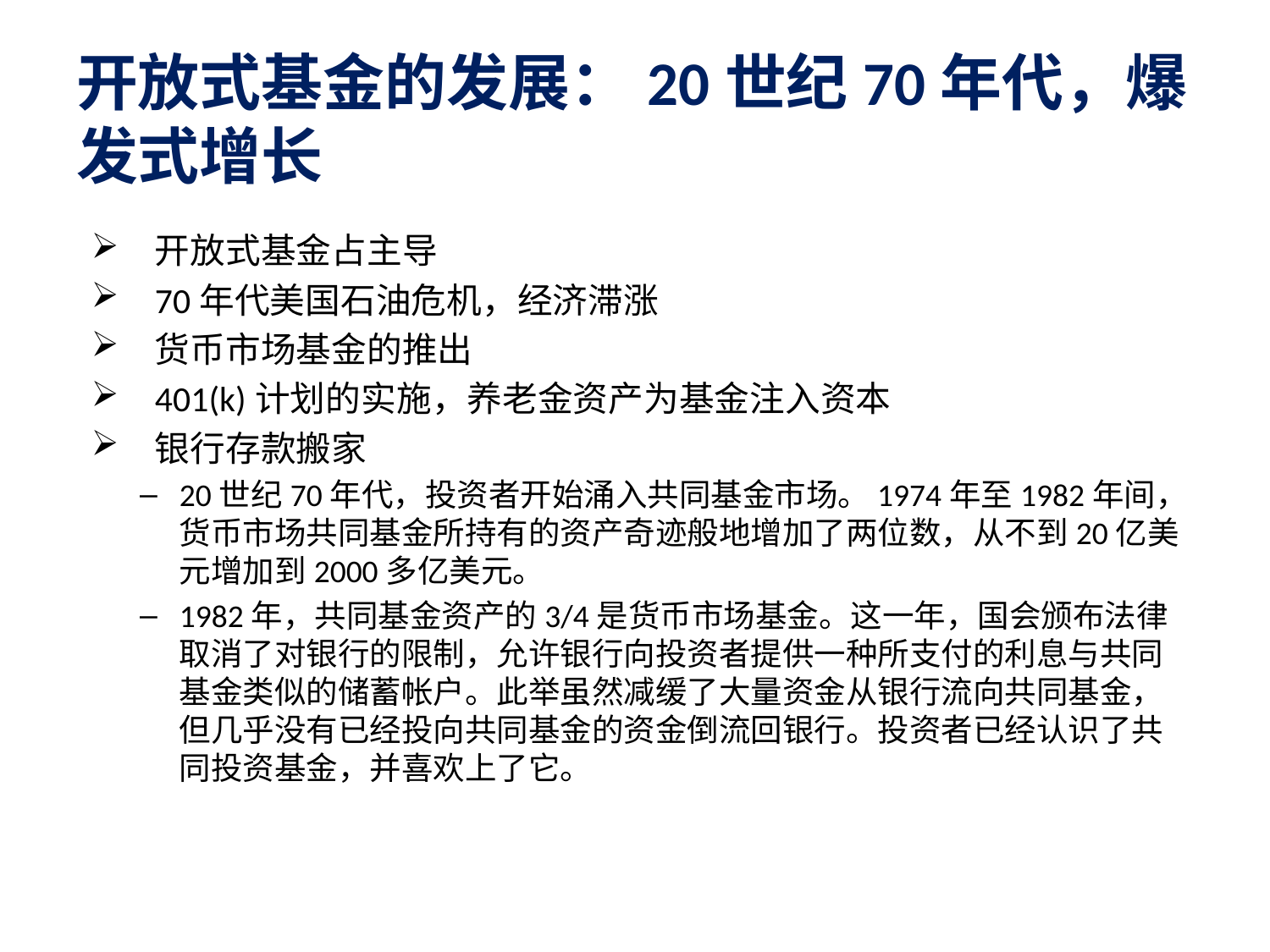

# 开放式基金的发展：20世纪70年代，爆发式增长
开放式基金占主导
70年代美国石油危机，经济滞涨
货币市场基金的推出
401(k)计划的实施，养老金资产为基金注入资本
银行存款搬家
20世纪70年代，投资者开始涌入共同基金市场。1974年至1982年间，货币市场共同基金所持有的资产奇迹般地增加了两位数，从不到20亿美元增加到2000多亿美元。
1982年，共同基金资产的3/4是货币市场基金。这一年，国会颁布法律取消了对银行的限制，允许银行向投资者提供一种所支付的利息与共同基金类似的储蓄帐户。此举虽然减缓了大量资金从银行流向共同基金，但几乎没有已经投向共同基金的资金倒流回银行。投资者已经认识了共同投资基金，并喜欢上了它。